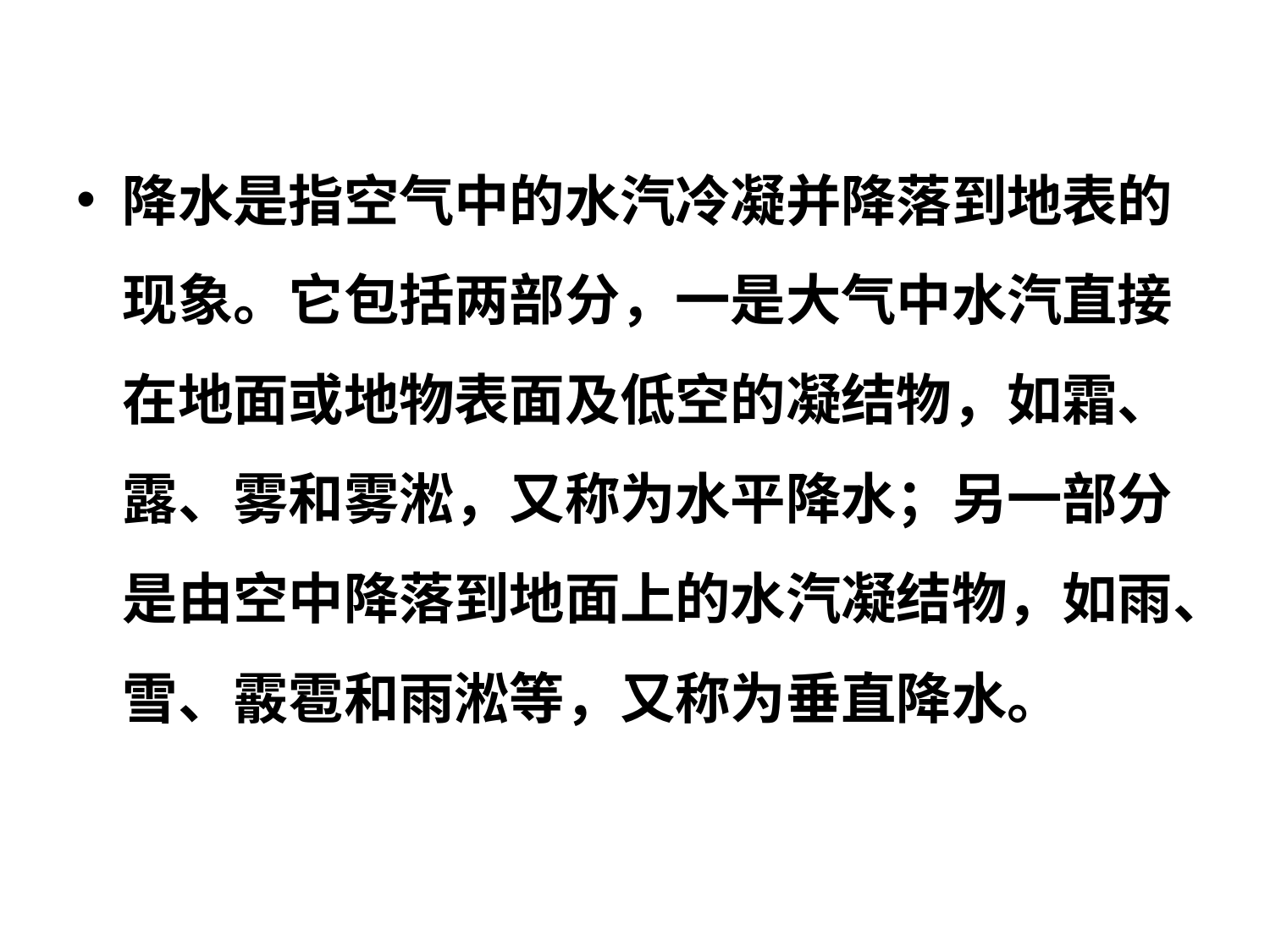

降水是指空气中的水汽冷凝并降落到地表的现象。它包括两部分，一是大气中水汽直接在地面或地物表面及低空的凝结物，如霜、露、雾和雾淞，又称为水平降水；另一部分是由空中降落到地面上的水汽凝结物，如雨、雪、霰雹和雨淞等，又称为垂直降水。